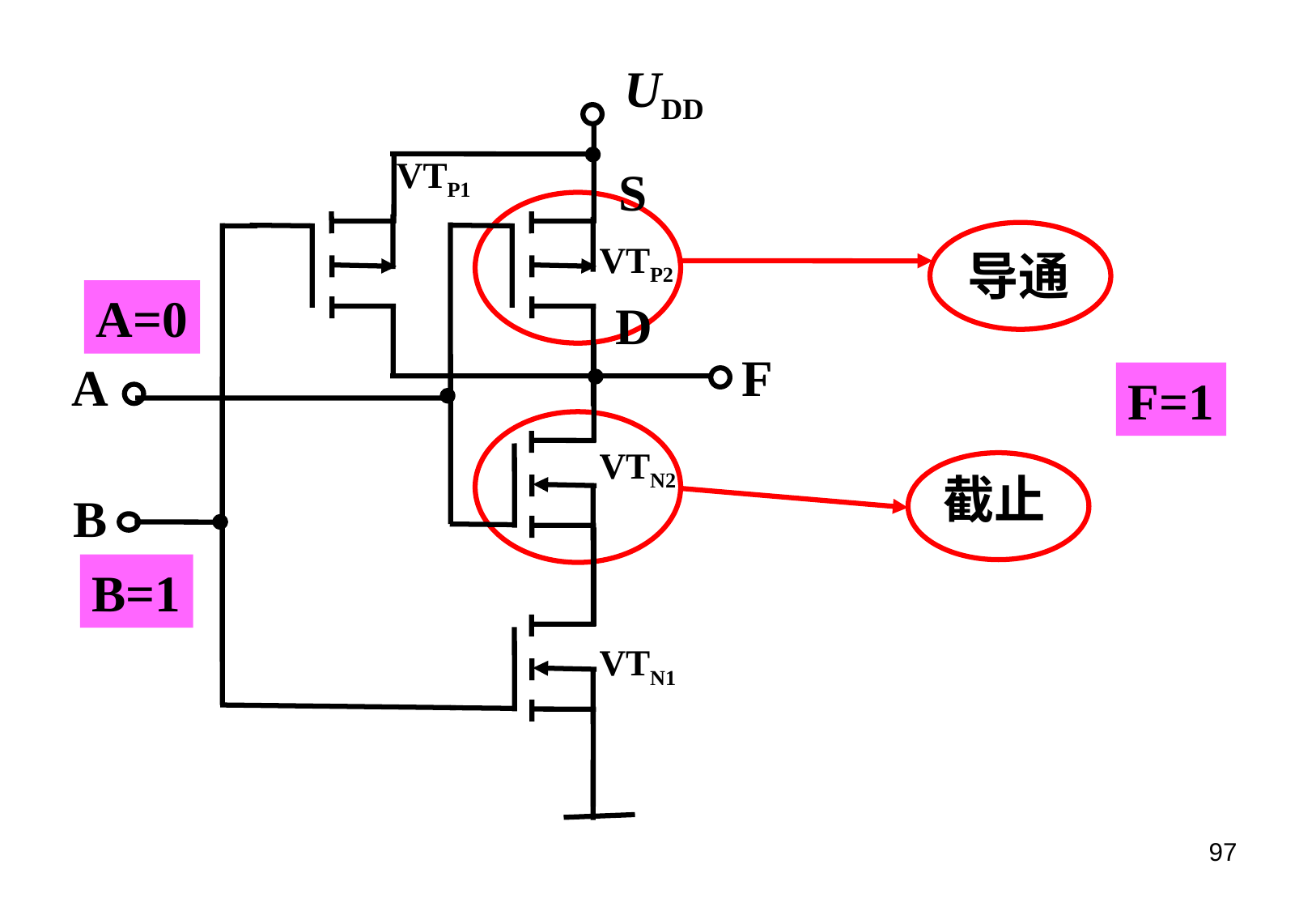

UDD

S

D

VTP1

VTP2

F

A

VTN2
B

VTN1

导通

A=0
F=1

截止

B=1
97